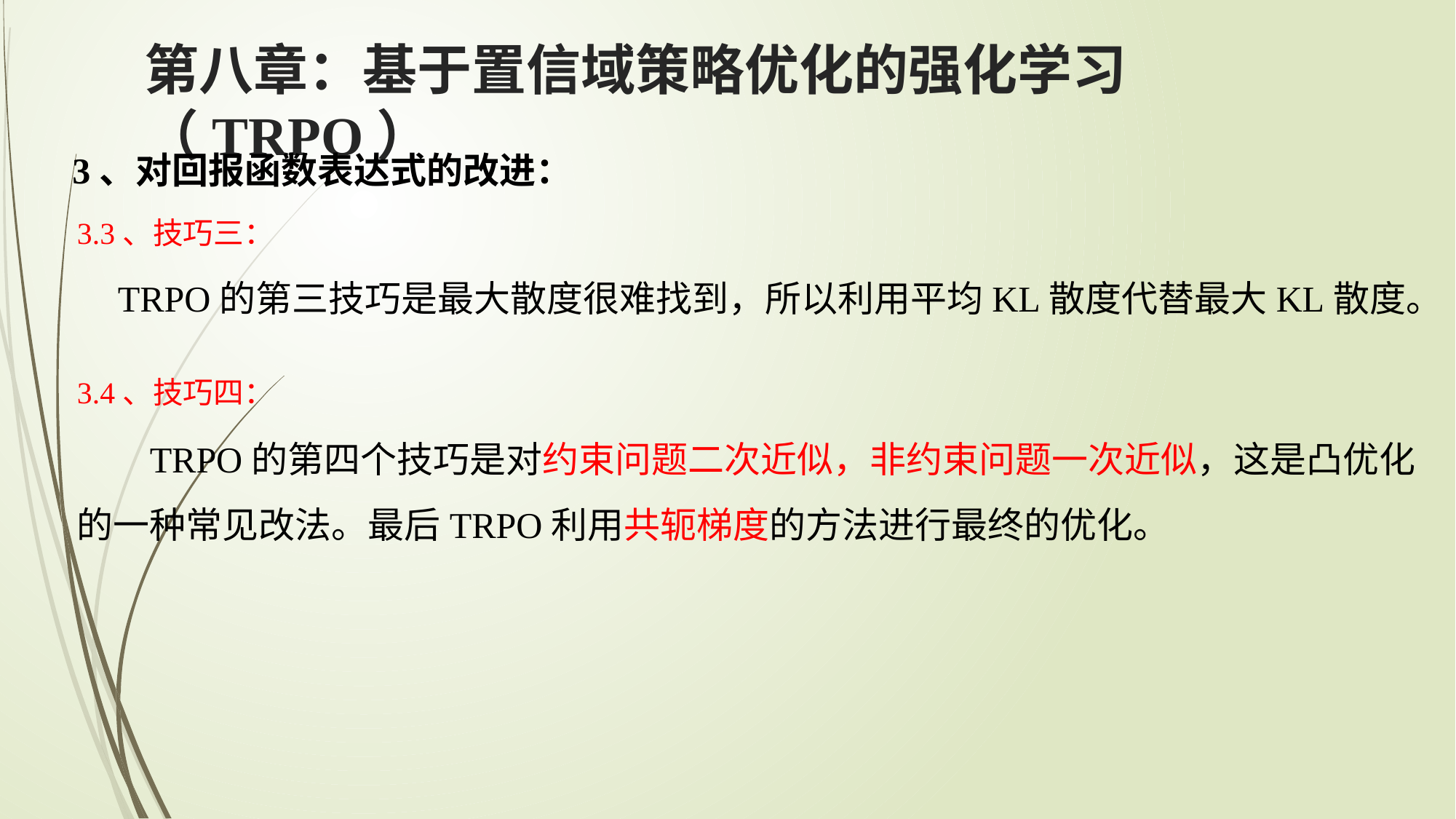

第八章：基于置信域策略优化的强化学习（TRPO）
3、对回报函数表达式的改进：
3.3、技巧三：
    TRPO的第三技巧是最大散度很难找到，所以利用平均KL散度代替最大KL散度。
3.4、技巧四：
        TRPO的第四个技巧是对约束问题二次近似，非约束问题一次近似，这是凸优化的一种常见改法。最后TRPO利用共轭梯度的方法进行最终的优化。